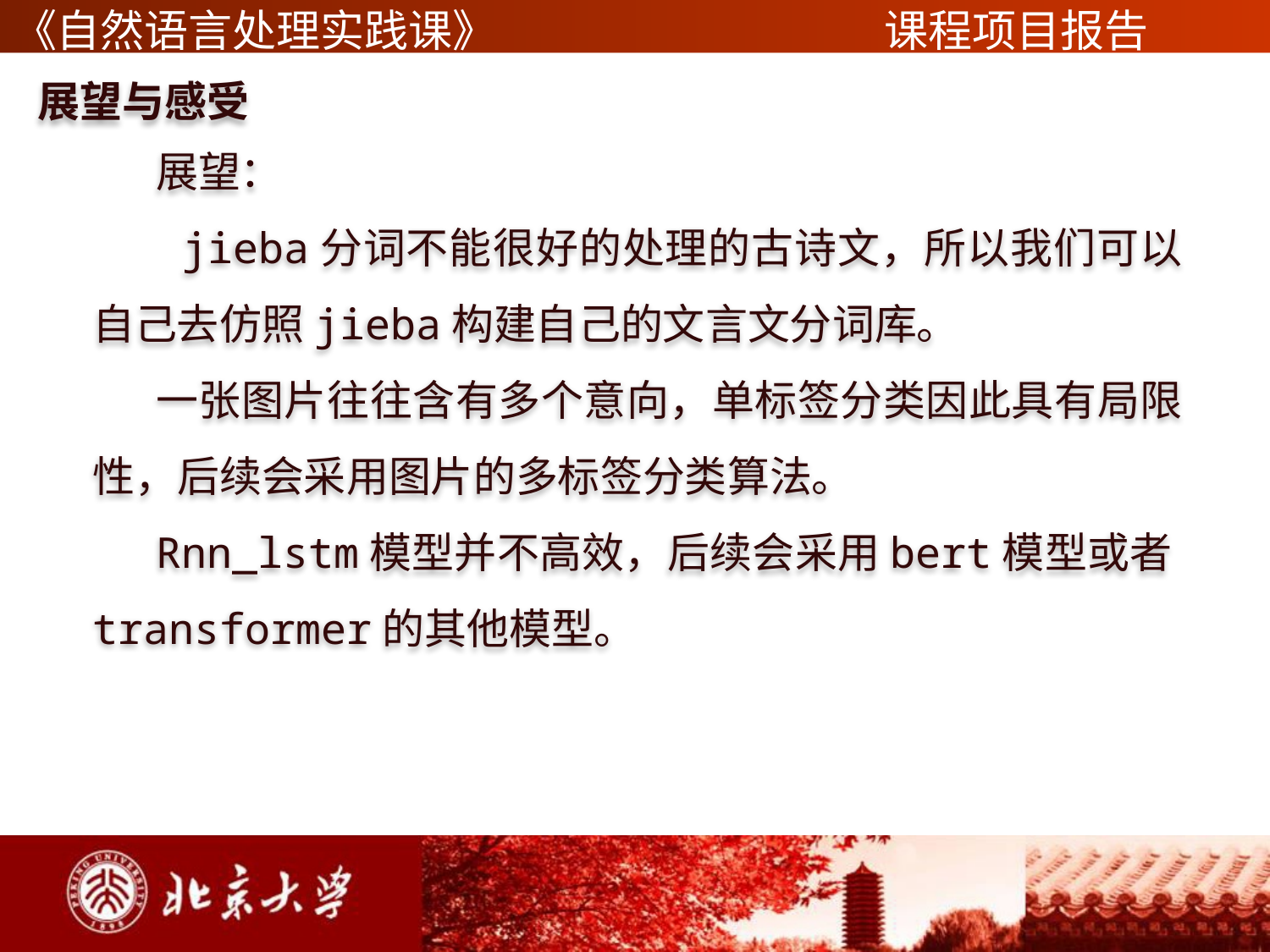

展望与感受
展望：
 jieba分词不能很好的处理的古诗文，所以我们可以自己去仿照jieba构建自己的文言文分词库。
一张图片往往含有多个意向，单标签分类因此具有局限性，后续会采用图片的多标签分类算法。
Rnn_lstm模型并不高效，后续会采用bert模型或者transformer的其他模型。